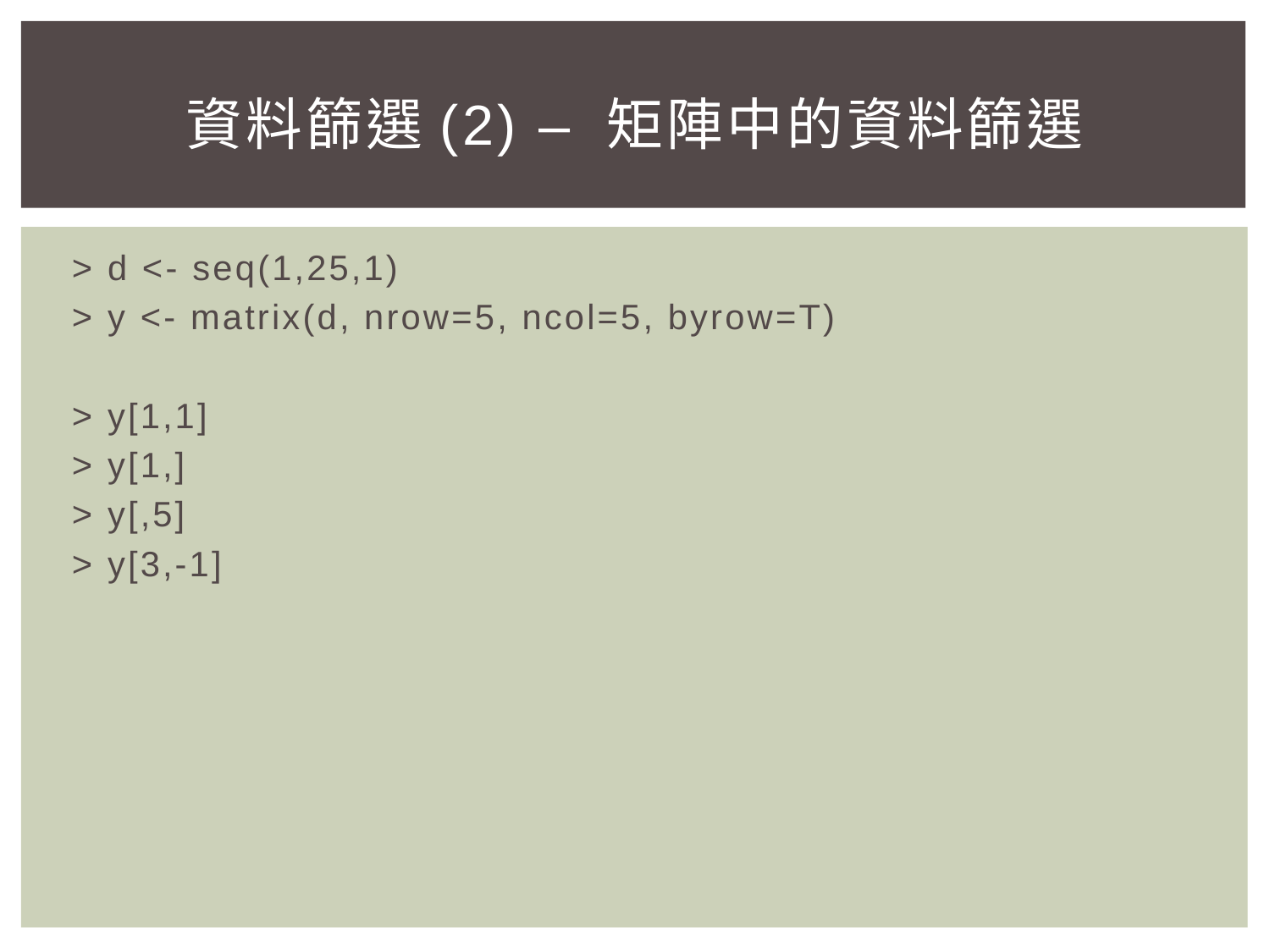

# 資料篩選(2) – 矩陣中的資料篩選
> d <- seq(1,25,1)
> y <- matrix(d, nrow=5, ncol=5, byrow=T)

> y[1,1]
> y[1,]
> y[,5]
> y[3,-1]